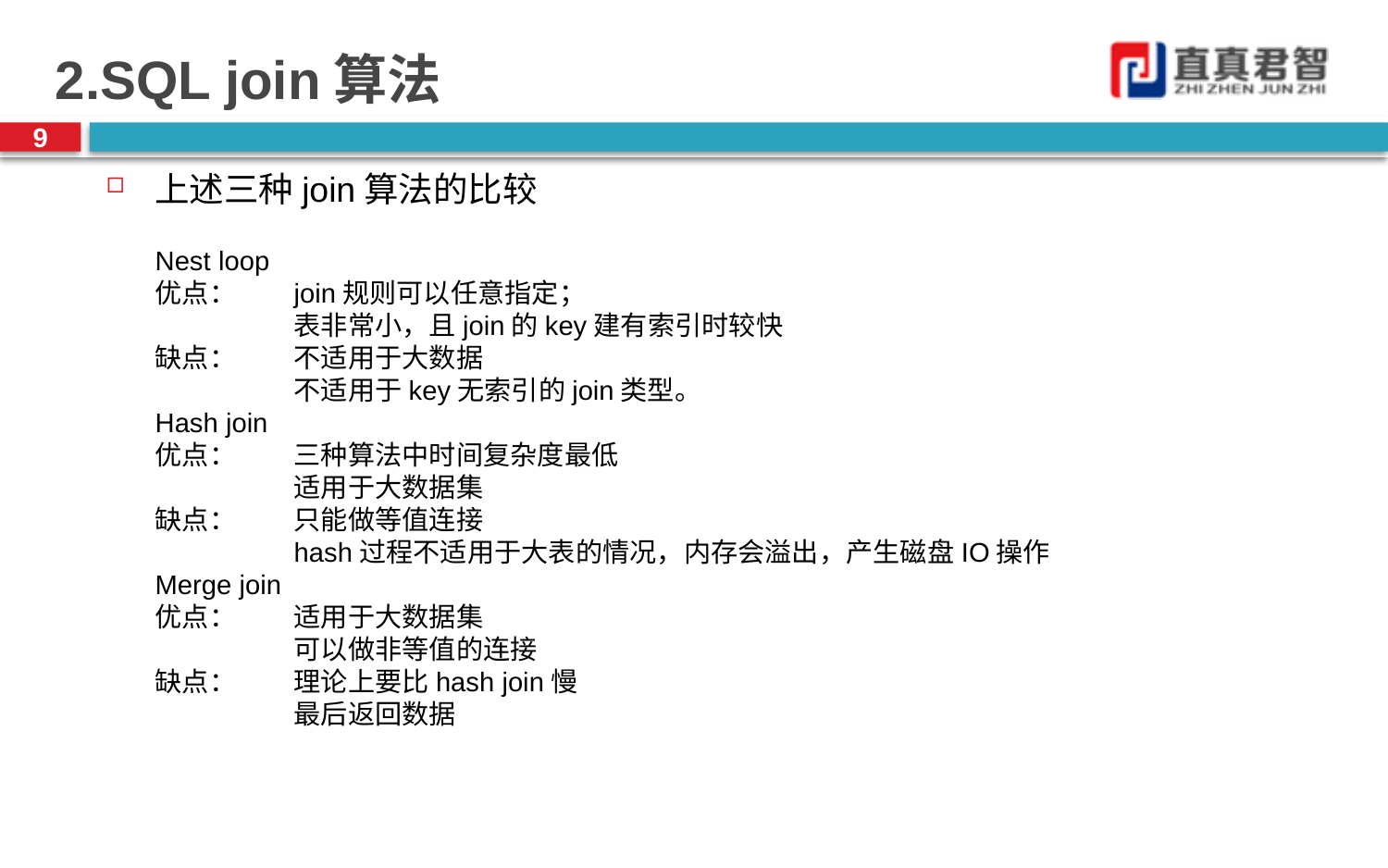

# 2.SQL join算法
9
上述三种join算法的比较
Nest loop
优点：	join规则可以任意指定；
	表非常小，且join的key建有索引时较快
缺点：	不适用于大数据
	不适用于key无索引的join类型。
Hash join
优点：	三种算法中时间复杂度最低
	适用于大数据集
缺点：	只能做等值连接
	hash过程不适用于大表的情况，内存会溢出，产生磁盘IO操作
Merge join
优点：	适用于大数据集
	可以做非等值的连接
缺点：	理论上要比hash join慢
	最后返回数据